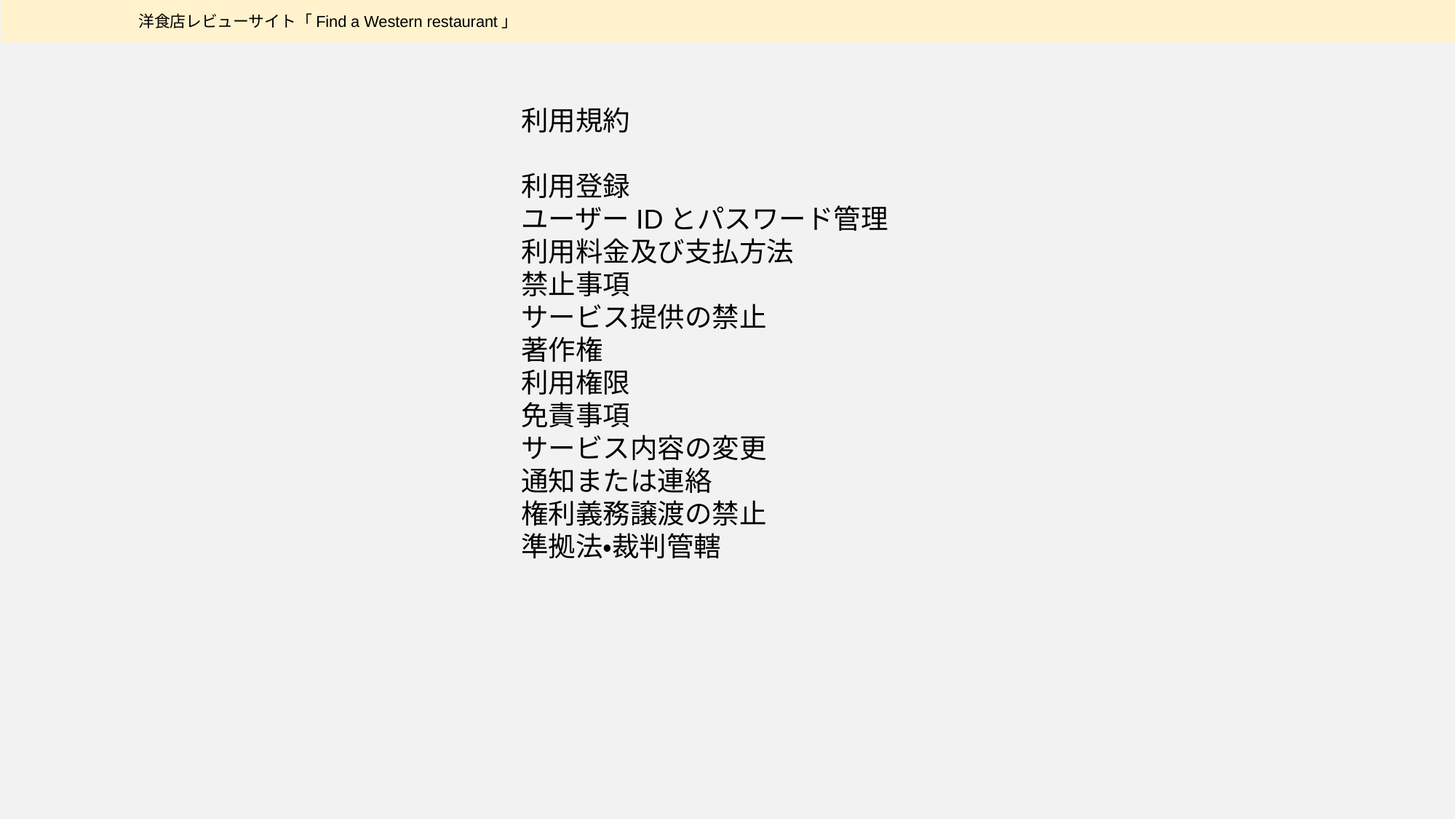

洋食店レビューサイト「Find a Western restaurant」
利用規約

利用登録
ユーザーIDとパスワード管理
利用料金及び支払方法
禁止事項
サービス提供の禁止
著作権
利用権限
免責事項
サービス内容の変更
通知または連絡
権利義務譲渡の禁止
準拠法・裁判管轄